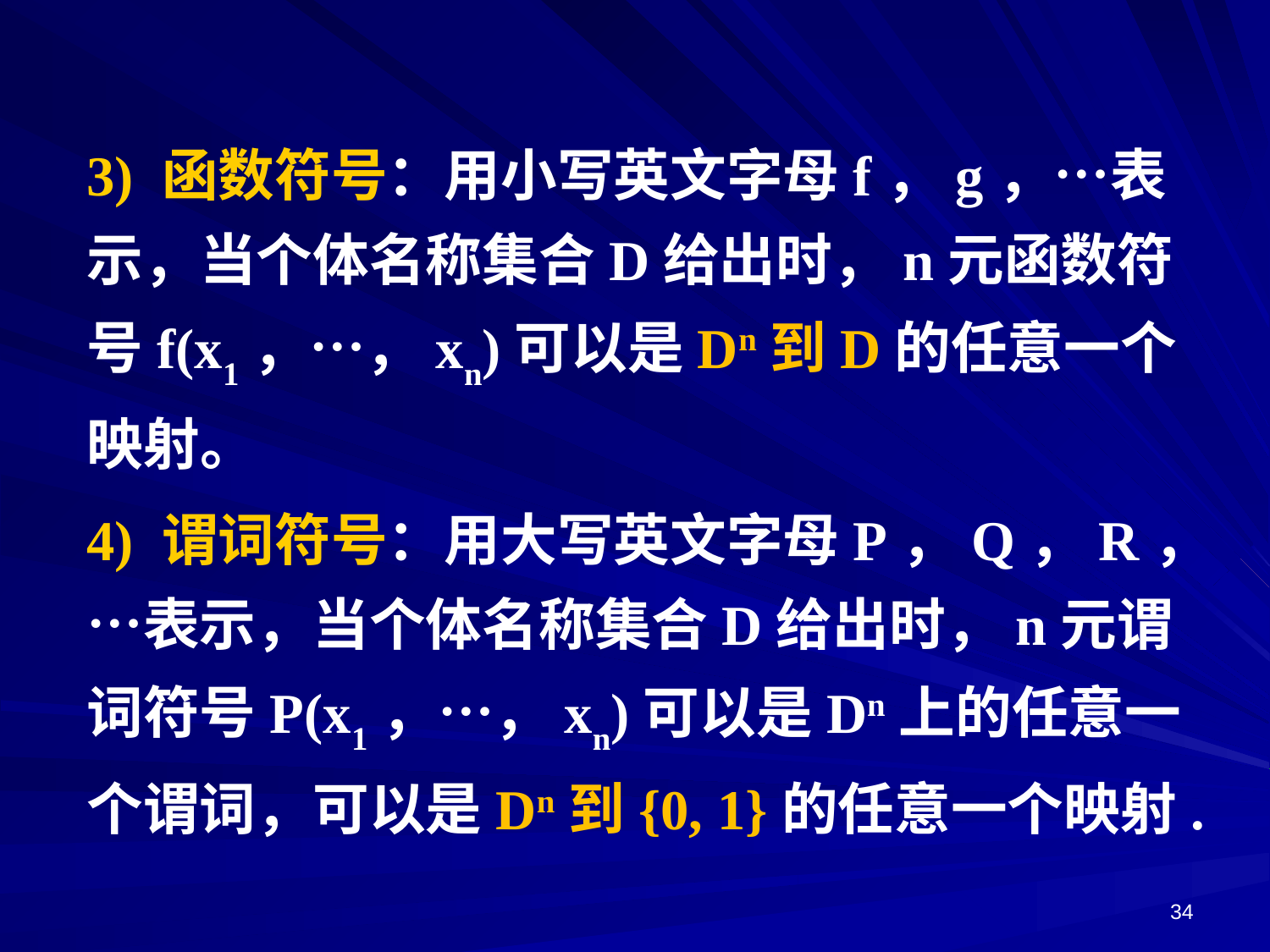

3) 函数符号：用小写英文字母f，g，…表示，当个体名称集合D给出时，n元函数符号f(x1，…，xn)可以是Dn到D的任意一个映射。
4) 谓词符号：用大写英文字母P，Q，R，…表示，当个体名称集合D给出时，n元谓词符号P(x1，…，xn)可以是Dn上的任意一个谓词，可以是Dn到{0, 1}的任意一个映射.
34